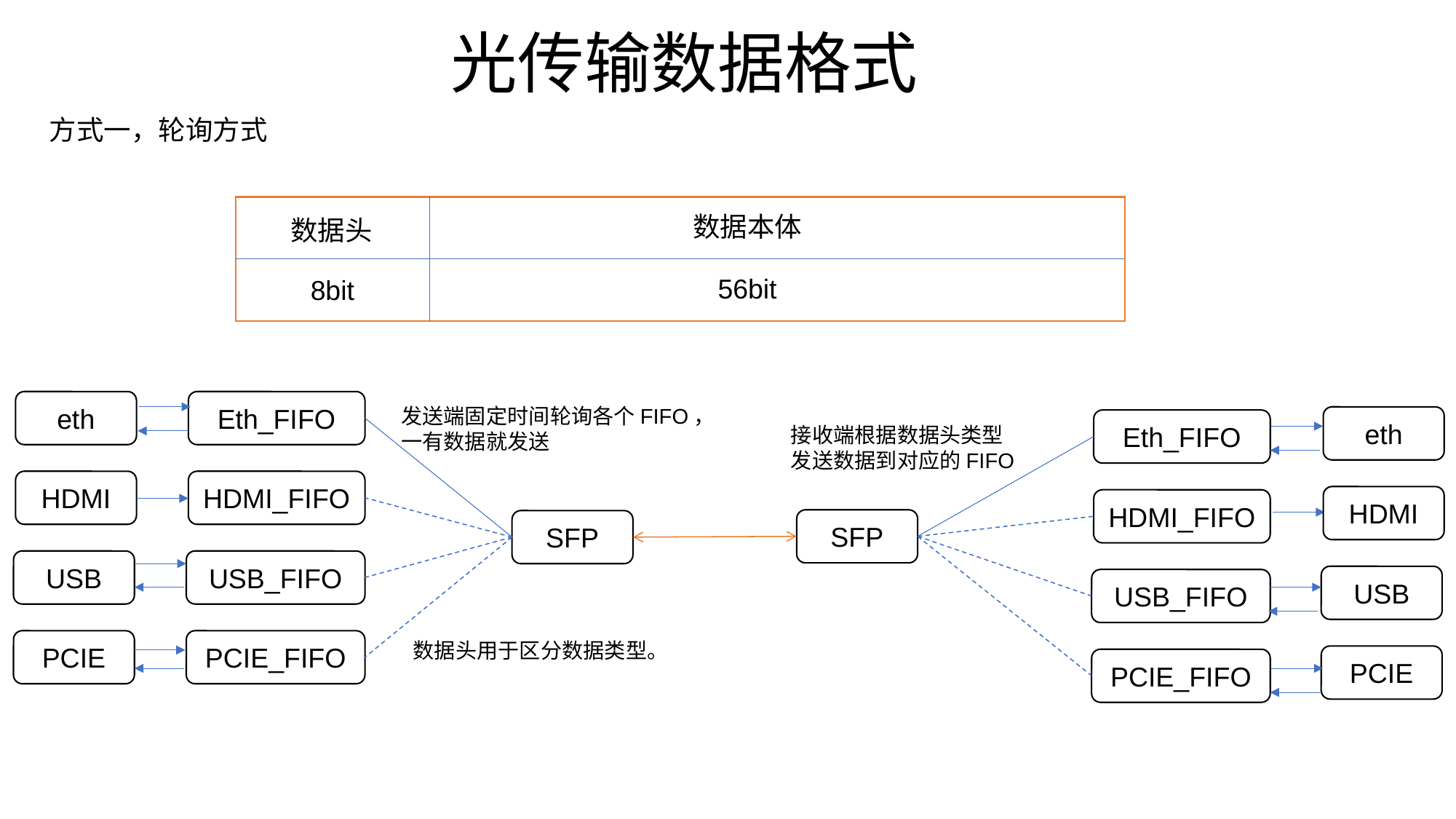

# 光传输数据格式
方式一，轮询方式

数据本体
数据头
56bit
8bit
eth
Eth_FIFO
发送端固定时间轮询各个FIFO，
一有数据就发送
eth
Eth_FIFO
接收端根据数据头类型
发送数据到对应的FIFO
HDMI
HDMI_FIFO
HDMI
HDMI_FIFO
SFP
SFP
USB
USB_FIFO
USB
USB_FIFO
PCIE
PCIE_FIFO
数据头用于区分数据类型。
PCIE
PCIE_FIFO